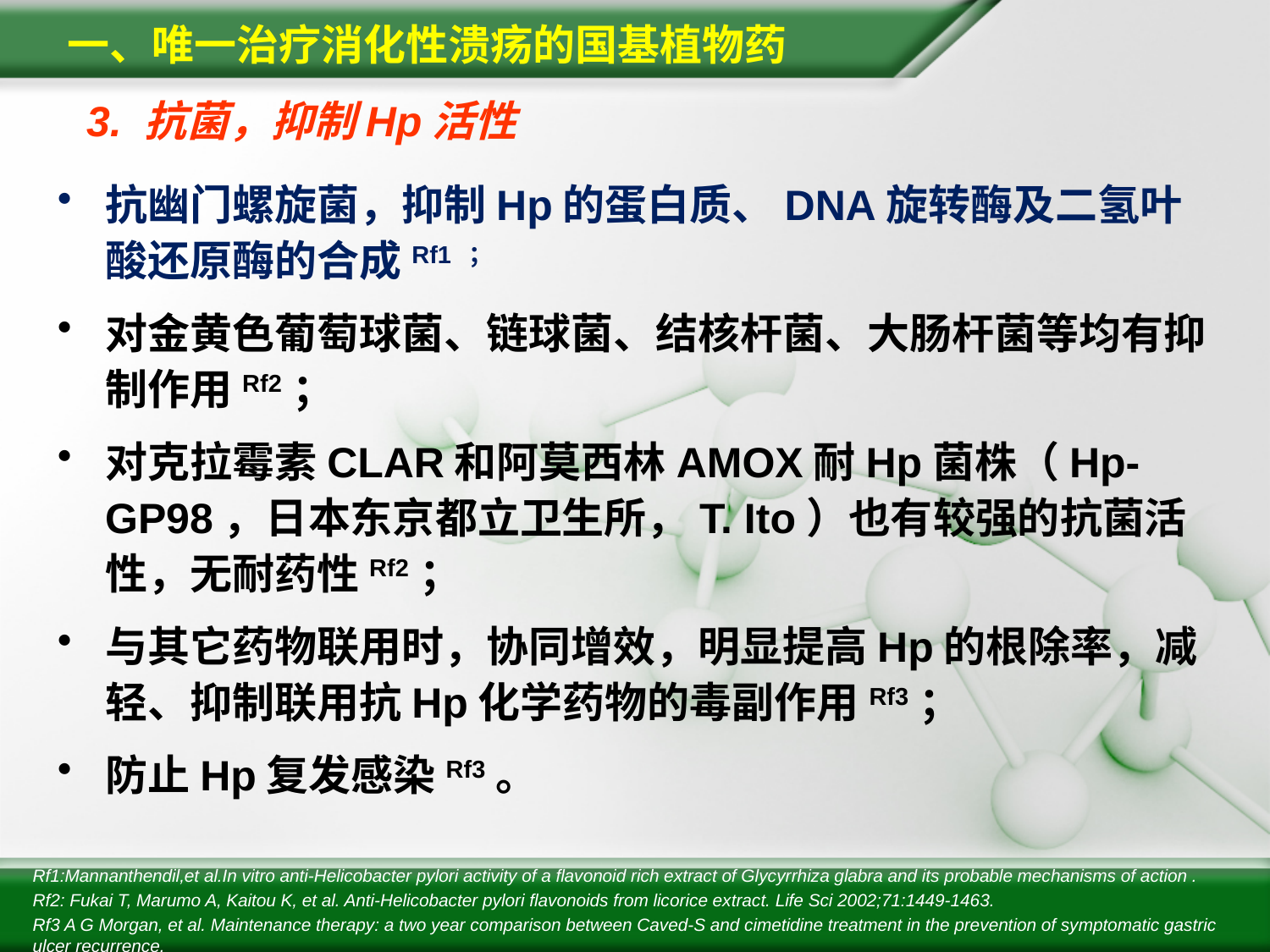

一、唯一治疗消化性溃疡的国基植物药
# 3. 抗菌，抑制Hp活性
抗幽门螺旋菌，抑制Hp的蛋白质、DNA旋转酶及二氢叶酸还原酶的合成Rf1 ；
对金黄色葡萄球菌、链球菌、结核杆菌、大肠杆菌等均有抑制作用Rf2；
对克拉霉素CLAR和阿莫西林AMOX耐Hp菌株（Hp-GP98，日本东京都立卫生所，T. Ito）也有较强的抗菌活性，无耐药性Rf2；
与其它药物联用时，协同增效，明显提高Hp的根除率，减轻、抑制联用抗Hp化学药物的毒副作用Rf3；
防止Hp复发感染Rf3。
Rf1:Mannanthendil,et al.In vitro anti-Helicobacter pylori activity of a flavonoid rich extract of Glycyrrhiza glabra and its probable mechanisms of action .
Rf2: Fukai T, Marumo A, Kaitou K, et al. Anti-Helicobacter pylori flavonoids from licorice extract. Life Sci 2002;71:1449-1463.
Rf3 A G Morgan, et al. Maintenance therapy: a two year comparison between Caved-S and cimetidine treatment in the prevention of symptomatic gastric ulcer recurrence.
12